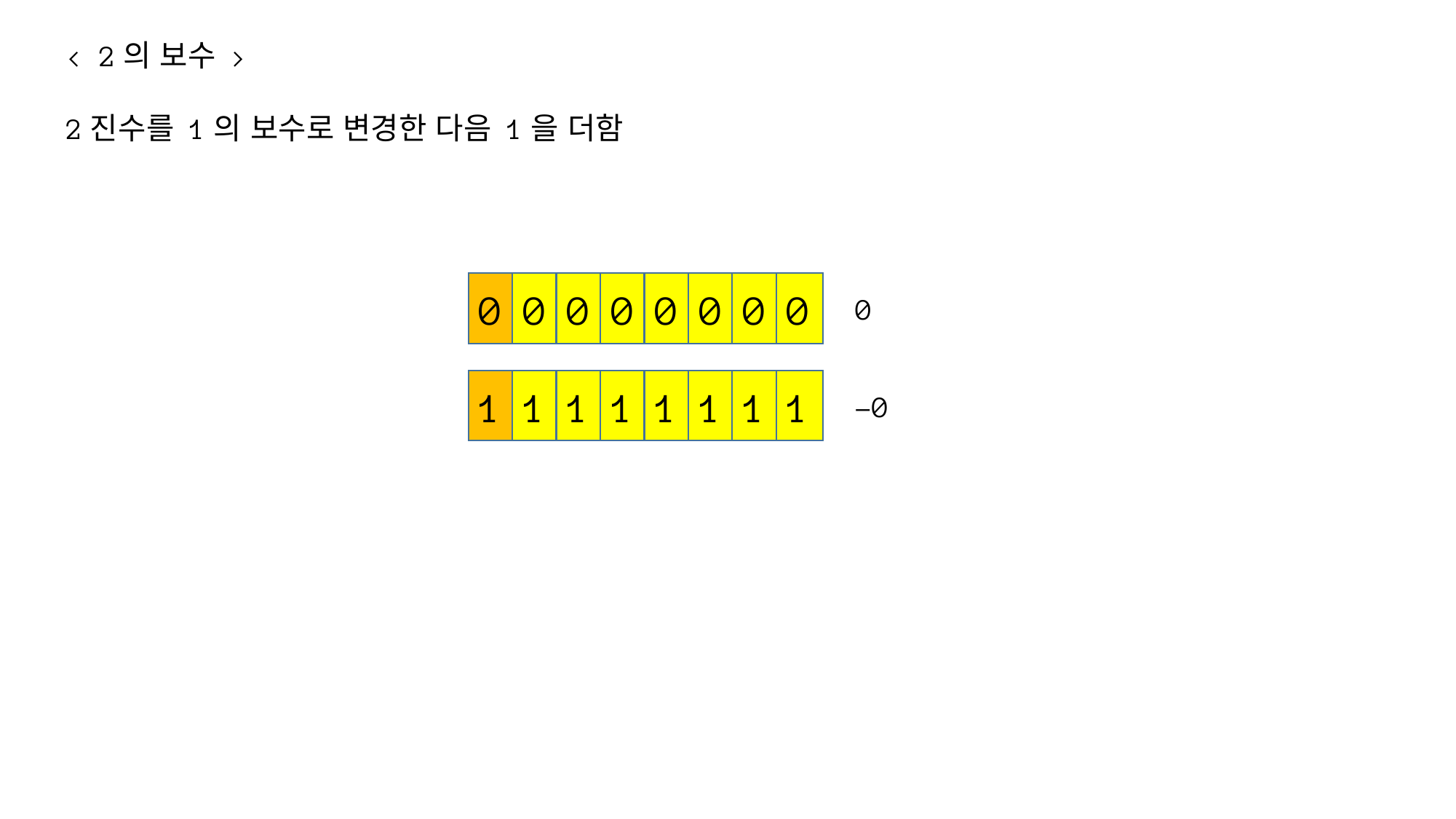

< 2의 보수 >

2진수를 1의 보수로 변경한 다음 1을 더함
0
0
0
0
0
0
0
0
0
1
1
1
1
1
1
1
1
-0